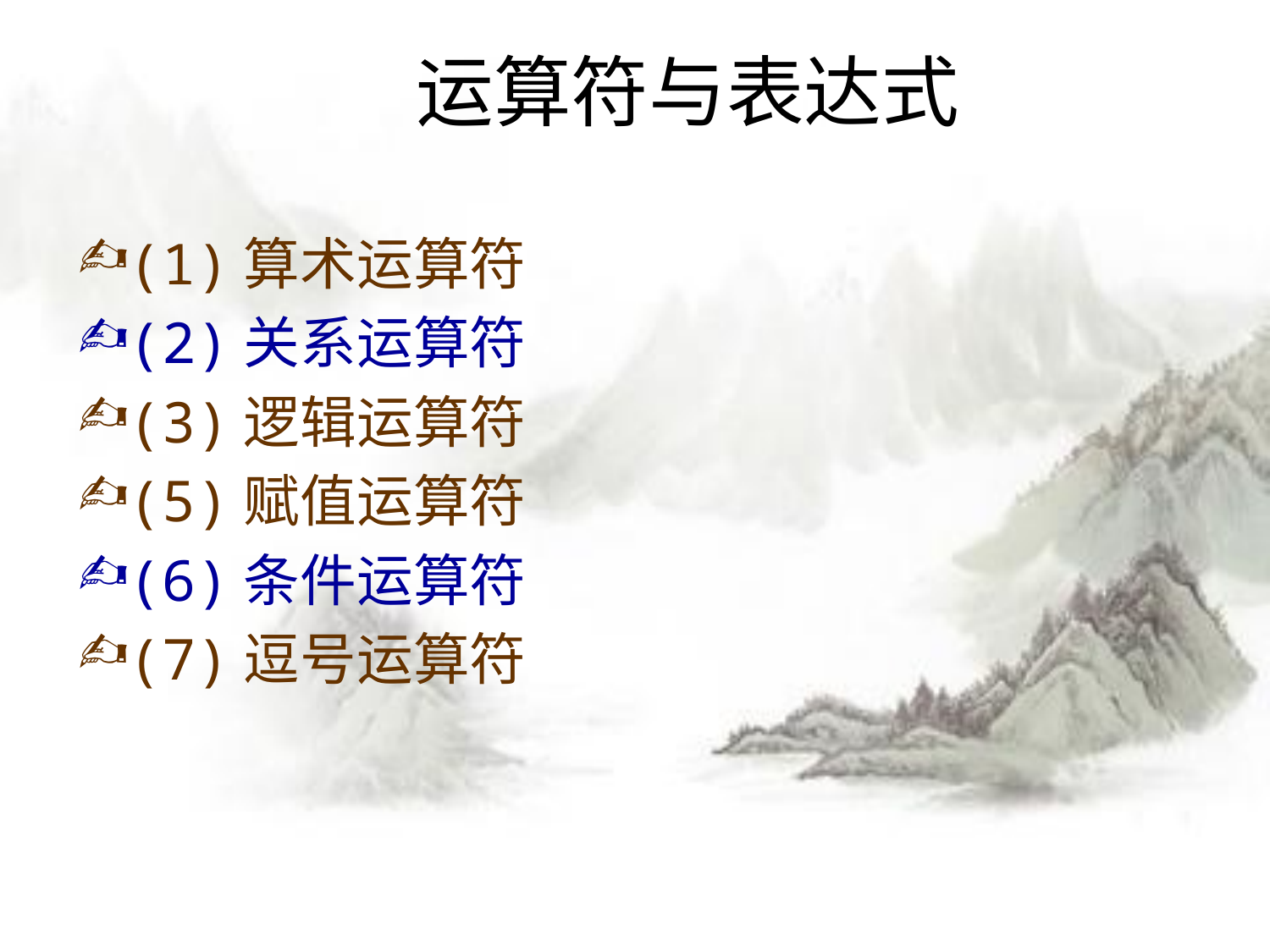

# 运算符与表达式
(1)算术运算符
(2)关系运算符
(3)逻辑运算符
(5)赋值运算符
(6)条件运算符
(7)逗号运算符